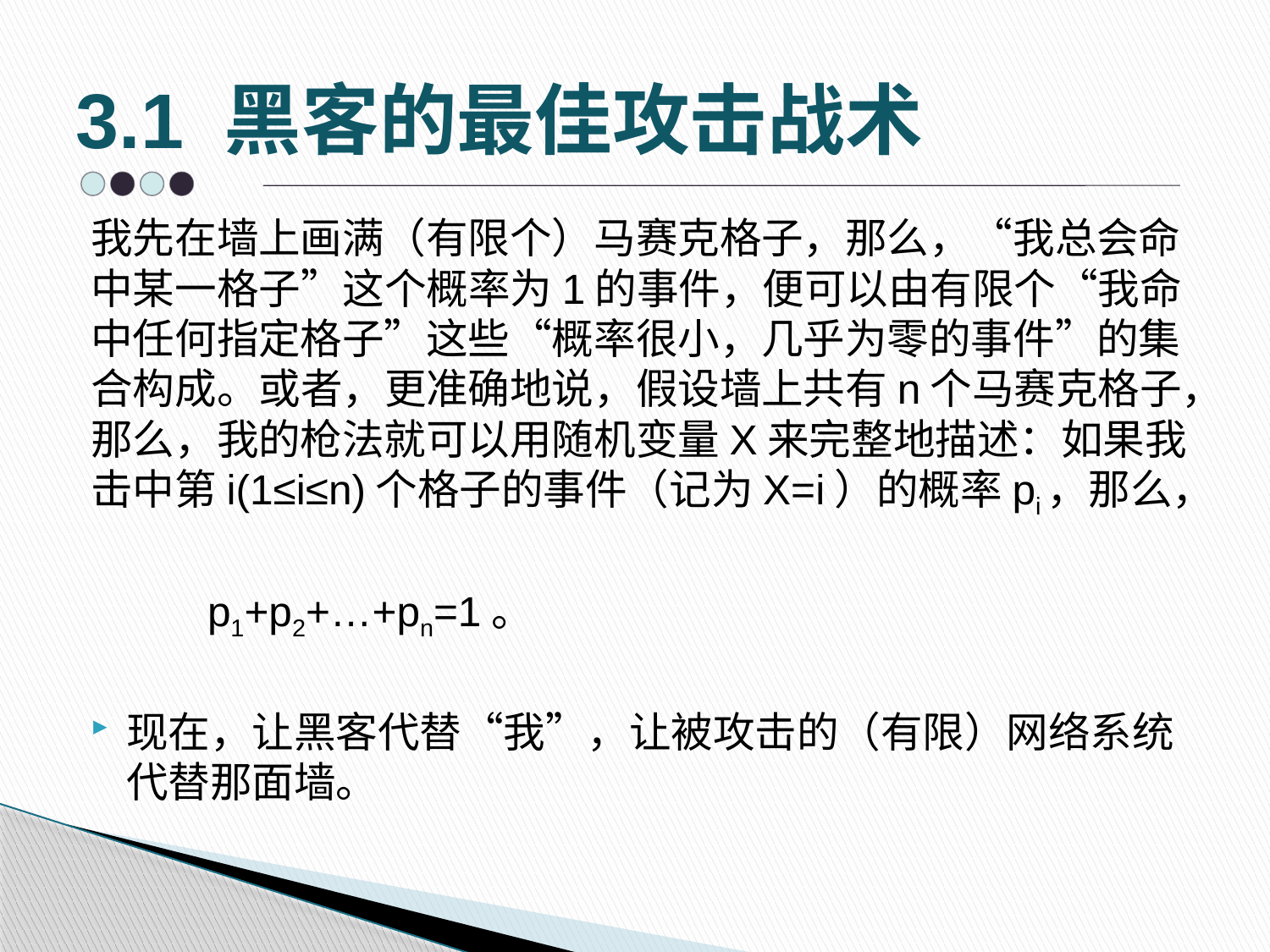

# 3.1 黑客的最佳攻击战术

我先在墙上画满（有限个）马赛克格子，那么，“我总会命中某一格子”这个概率为1的事件，便可以由有限个“我命中任何指定格子”这些“概率很小，几乎为零的事件”的集合构成。或者，更准确地说，假设墙上共有n个马赛克格子，那么，我的枪法就可以用随机变量X来完整地描述：如果我击中第i(1≤i≤n)个格子的事件（记为X=i）的概率pi，那么，

          p1+p2+…+pn=1。

现在，让黑客代替“我”，让被攻击的（有限）网络系统代替那面墙。